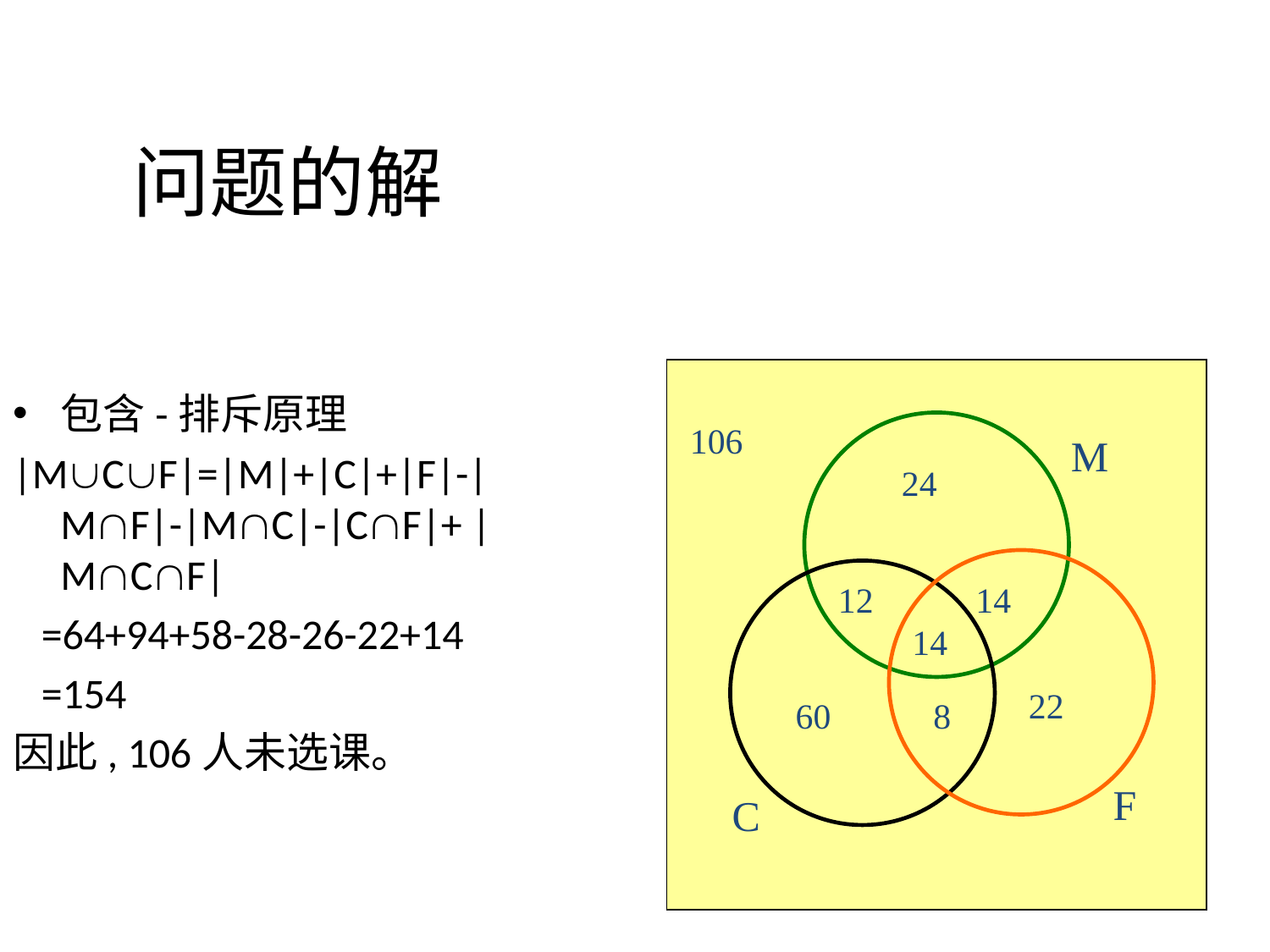

问题的解

包含-排斥原理
|M∪C∪F|=|M|+|C|+|F|-|M∩F|-|M∩C|-|C∩F|+ |M∩C∩F|
   =64+94+58-28-26-22+14
   =154
因此, 106人未选课。
106

M
24

12
14
14
22
60
8
F
C